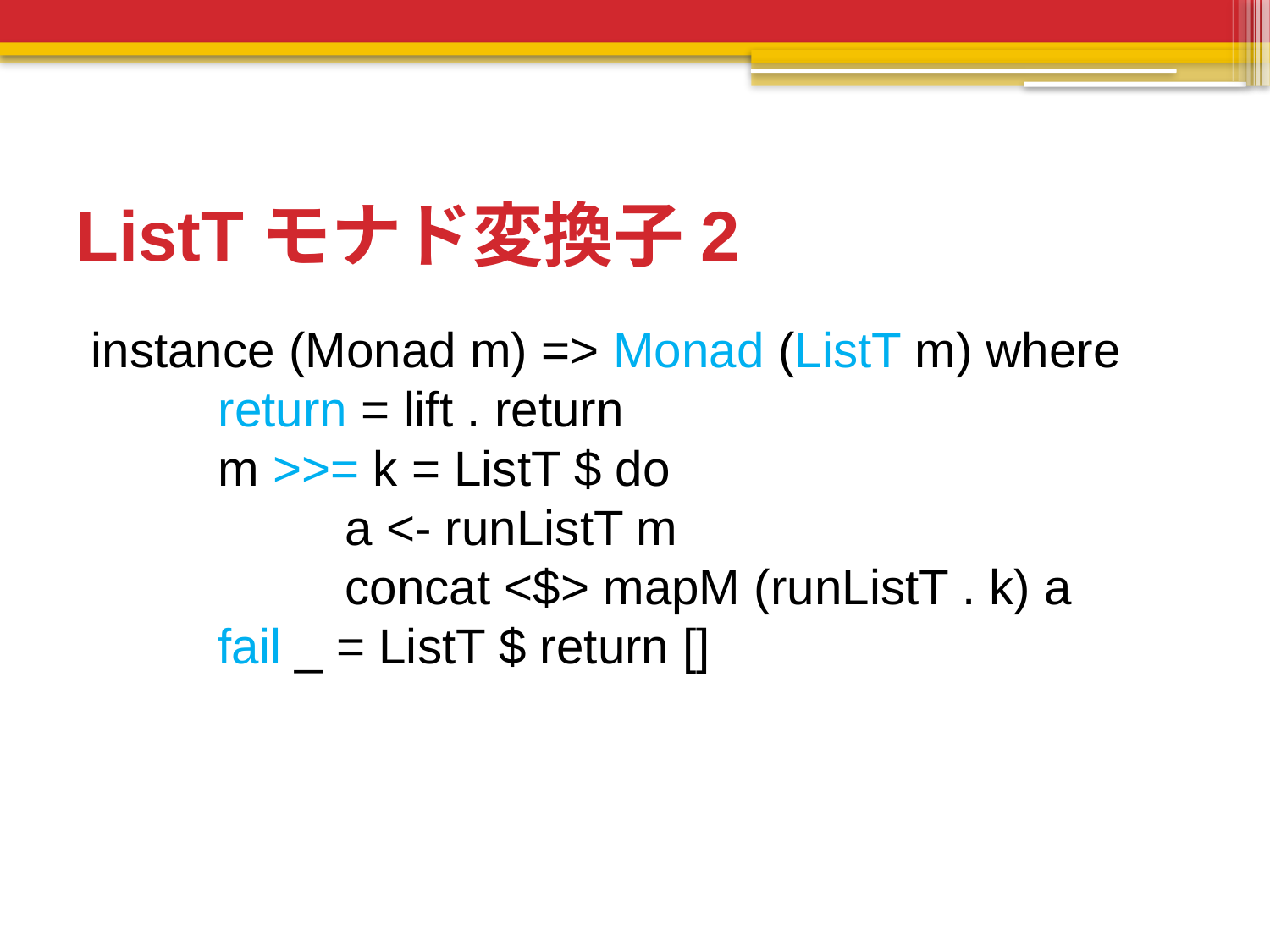

# ListTモナド変換子2
instance (Monad m) => Monad (ListT m) where
	return = lift . return
	m >>= k = ListT $ do
		a <- runListT m
		concat <$> mapM (runListT . k) a
	fail _ = ListT $ return []